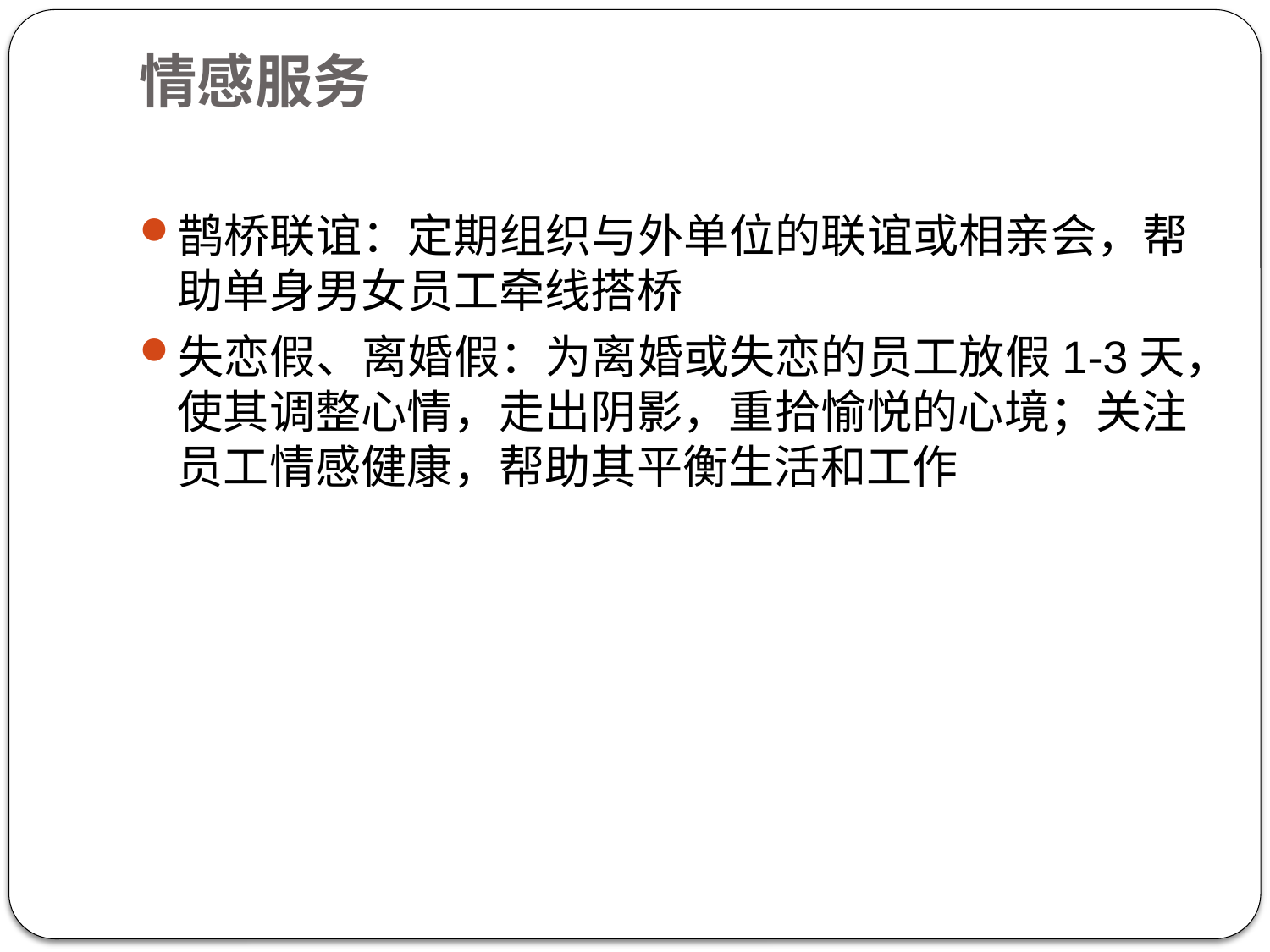

# 情感服务
鹊桥联谊：定期组织与外单位的联谊或相亲会，帮助单身男女员工牵线搭桥
失恋假、离婚假：为离婚或失恋的员工放假1-3天，使其调整心情，走出阴影，重拾愉悦的心境；关注员工情感健康，帮助其平衡生活和工作